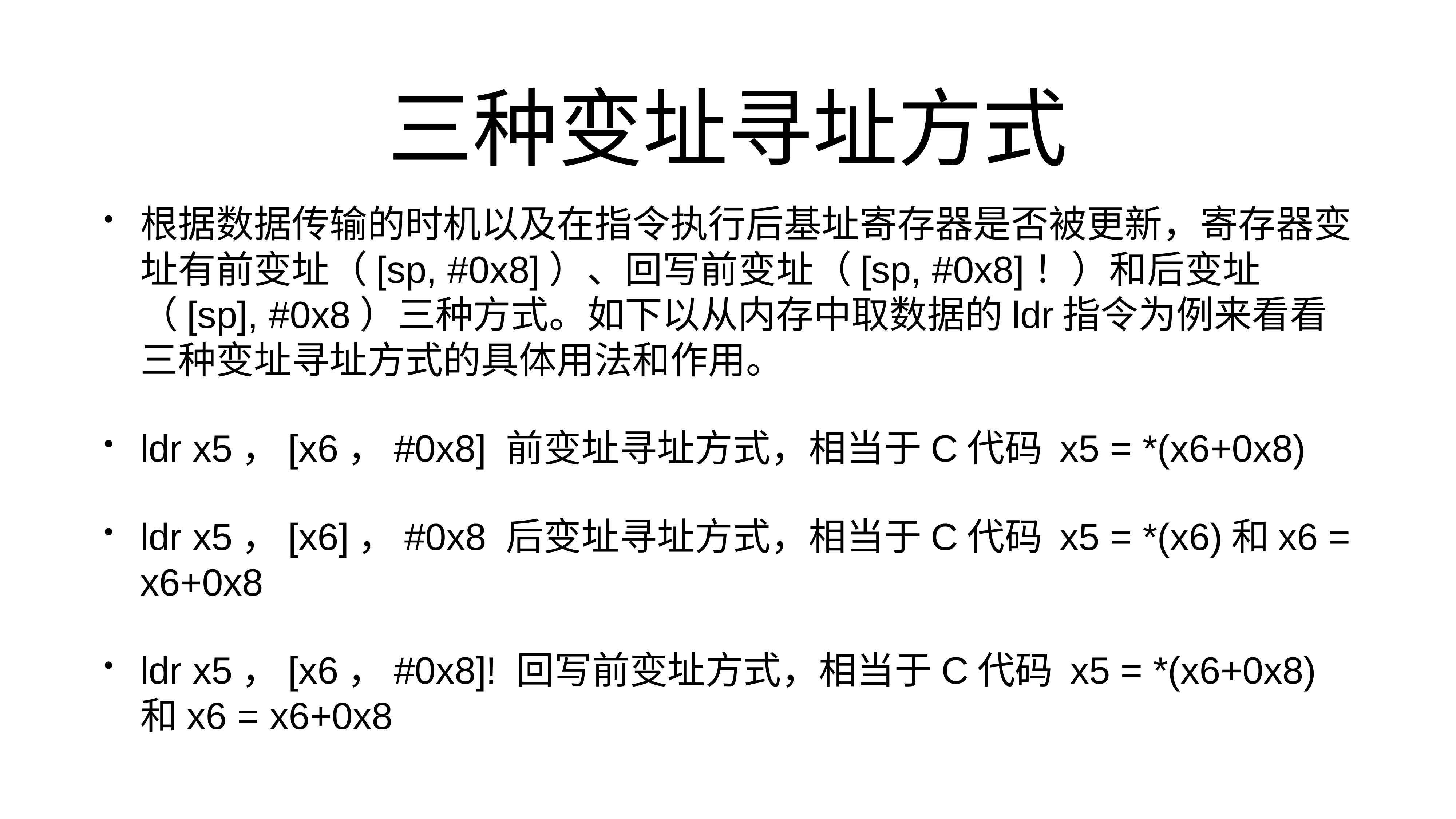

# 三种变址寻址方式
根据数据传输的时机以及在指令执行后基址寄存器是否被更新，寄存器变址有前变址（[sp, #0x8]）、回写前变址（[sp, #0x8]！）和后变址（[sp], #0x8）三种方式。如下以从内存中取数据的ldr指令为例来看看三种变址寻址方式的具体用法和作用。
ldr x5，[x6，#0x8] 前变址寻址方式，相当于C代码 x5 = *(x6+0x8)
ldr x5，[x6]，#0x8 后变址寻址方式，相当于C代码 x5 = *(x6)和x6 = x6+0x8
ldr x5，[x6，#0x8]! 回写前变址方式，相当于C代码 x5 = *(x6+0x8)和x6 = x6+0x8